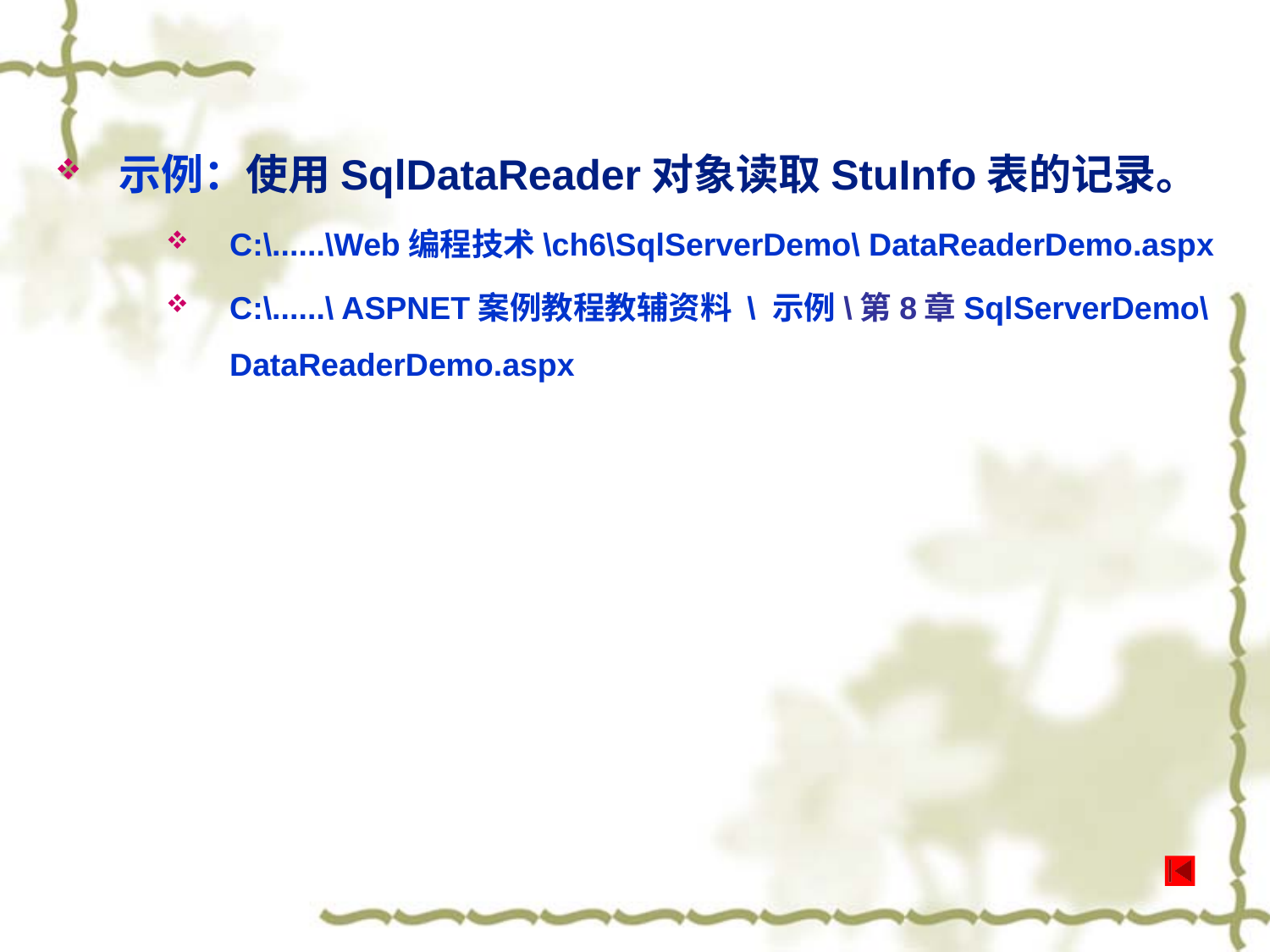

示例：使用SqlDataReader对象读取StuInfo表的记录。
C:\......\Web编程技术\ch6\SqlServerDemo\ DataReaderDemo.aspx
C:\......\ ASPNET案例教程教辅资料 \ 示例\第8章SqlServerDemo\ DataReaderDemo.aspx